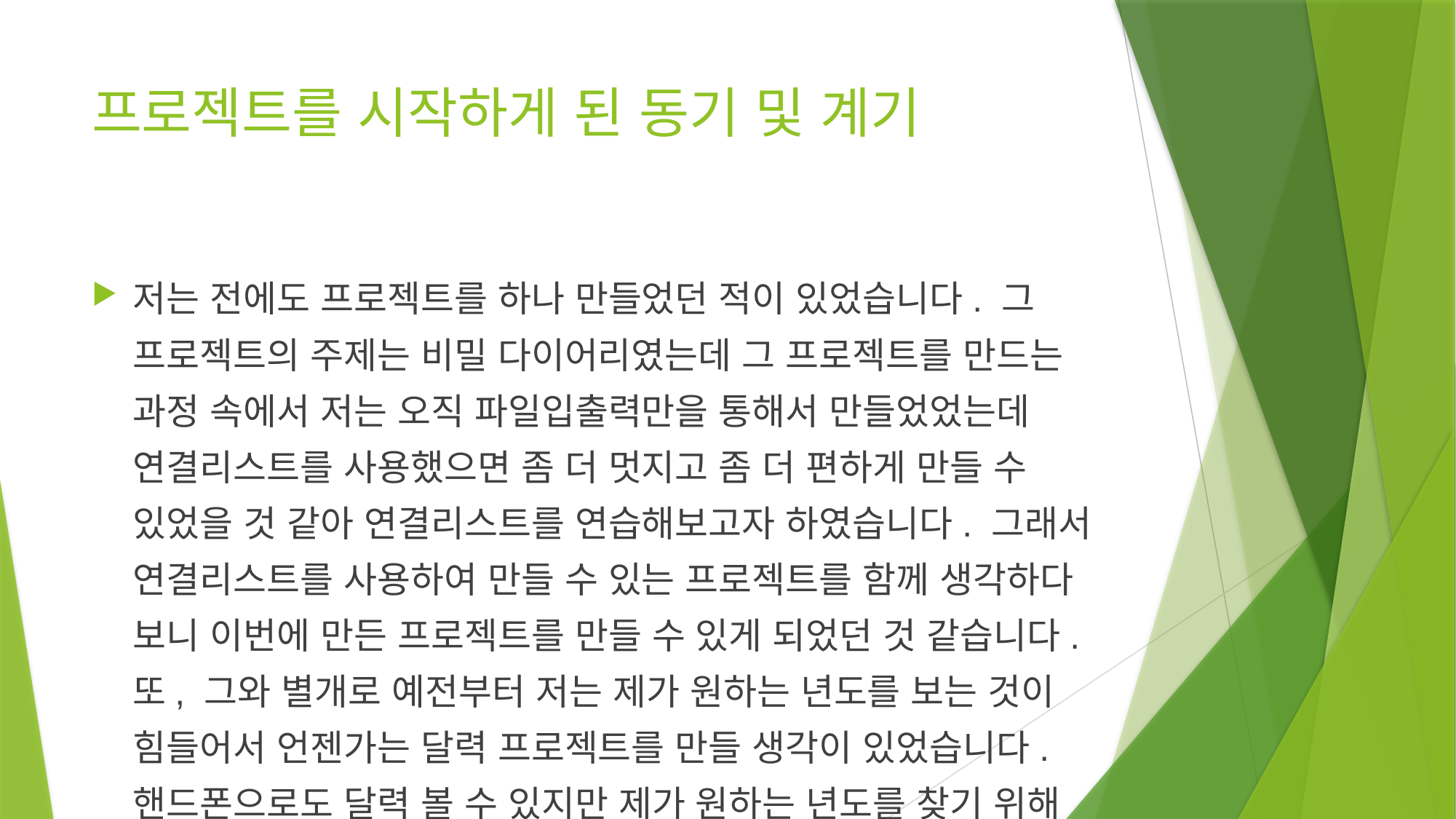

# 프로젝트를 시작하게 된 동기 및 계기
저는 전에도 프로젝트를 하나 만들었던 적이 있었습니다. 그 프로젝트의 주제는 비밀 다이어리였는데 그 프로젝트를 만드는 과정 속에서 저는 오직 파일입출력만을 통해서 만들었었는데 연결리스트를 사용했으면 좀 더 멋지고 좀 더 편하게 만들 수 있었을 것 같아 연결리스트를 연습해보고자 하였습니다. 그래서 연결리스트를 사용하여 만들 수 있는 프로젝트를 함께 생각하다 보니 이번에 만든 프로젝트를 만들 수 있게 되었던 것 같습니다. 또, 그와 별개로 예전부터 저는 제가 원하는 년도를 보는 것이 힘들어서 언젠가는 달력 프로젝트를 만들 생각이 있었습니다. 핸드폰으로도 달력 볼 수 있지만 제가 원하는 년도를 찾기 위해 일일이 스크롤 하는 것이 힘들었기 때문입니다.